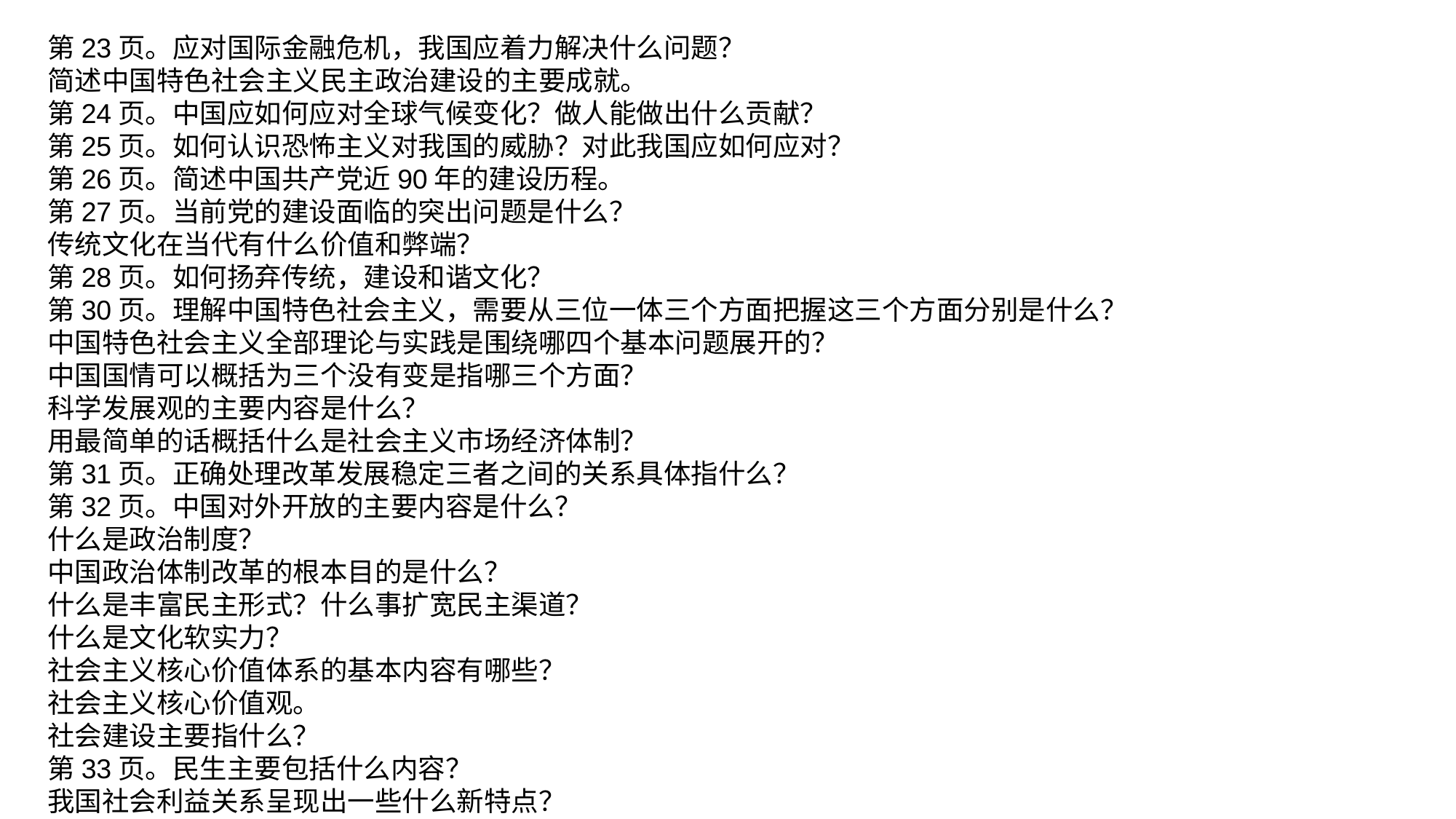

第23页。应对国际金融危机，我国应着力解决什么问题？
简述中国特色社会主义民主政治建设的主要成就。
第24页。中国应如何应对全球气候变化？做人能做出什么贡献？
第25页。如何认识恐怖主义对我国的威胁？对此我国应如何应对？
第26页。简述中国共产党近90年的建设历程。
第27页。当前党的建设面临的突出问题是什么？
传统文化在当代有什么价值和弊端？
第28页。如何扬弃传统，建设和谐文化？
第30页。理解中国特色社会主义，需要从三位一体三个方面把握这三个方面分别是什么？
中国特色社会主义全部理论与实践是围绕哪四个基本问题展开的？
中国国情可以概括为三个没有变是指哪三个方面？
科学发展观的主要内容是什么？
用最简单的话概括什么是社会主义市场经济体制？
第31页。正确处理改革发展稳定三者之间的关系具体指什么？
第32页。中国对外开放的主要内容是什么？
什么是政治制度？
中国政治体制改革的根本目的是什么？
什么是丰富民主形式？什么事扩宽民主渠道？
什么是文化软实力？
社会主义核心价值体系的基本内容有哪些？
社会主义核心价值观。
社会建设主要指什么？
第33页。民生主要包括什么内容？
我国社会利益关系呈现出一些什么新特点？